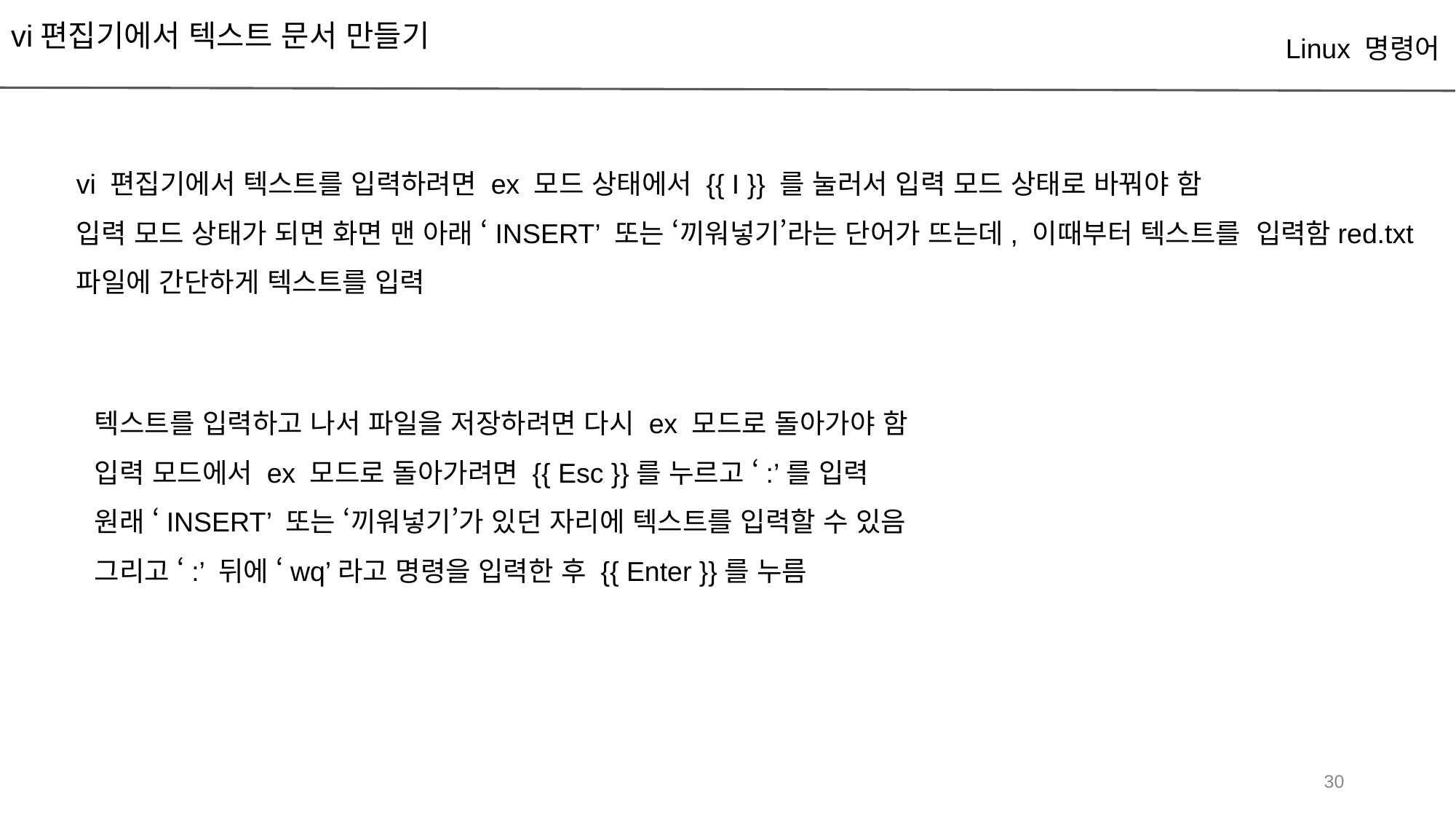

# vi편집기에서 텍스트 문서 만들기
Linux 명령어
vi 편집기에서 텍스트를 입력하려면 ex 모드 상태에서 {{ I }} 를 눌러서 입력 모드 상태로 바꿔야 함
입력 모드 상태가 되면 화면 맨 아래 ‘INSERT’ 또는 ‘끼워넣기’라는 단어가 뜨는데, 이때부터 텍스트를  입력함red.txt 파일에 간단하게 텍스트를 입력
텍스트를 입력하고 나서 파일을 저장하려면 다시 ex 모드로 돌아가야 함
입력 모드에서 ex 모드로 돌아가려면 {{ Esc }}를 누르고 ‘:’를 입력
원래 ‘INSERT’ 또는 ‘끼워넣기’가 있던 자리에 텍스트를 입력할 수 있음
그리고 ‘:’ 뒤에 ‘wq’라고 명령을 입력한 후 {{ Enter }}를 누름
30